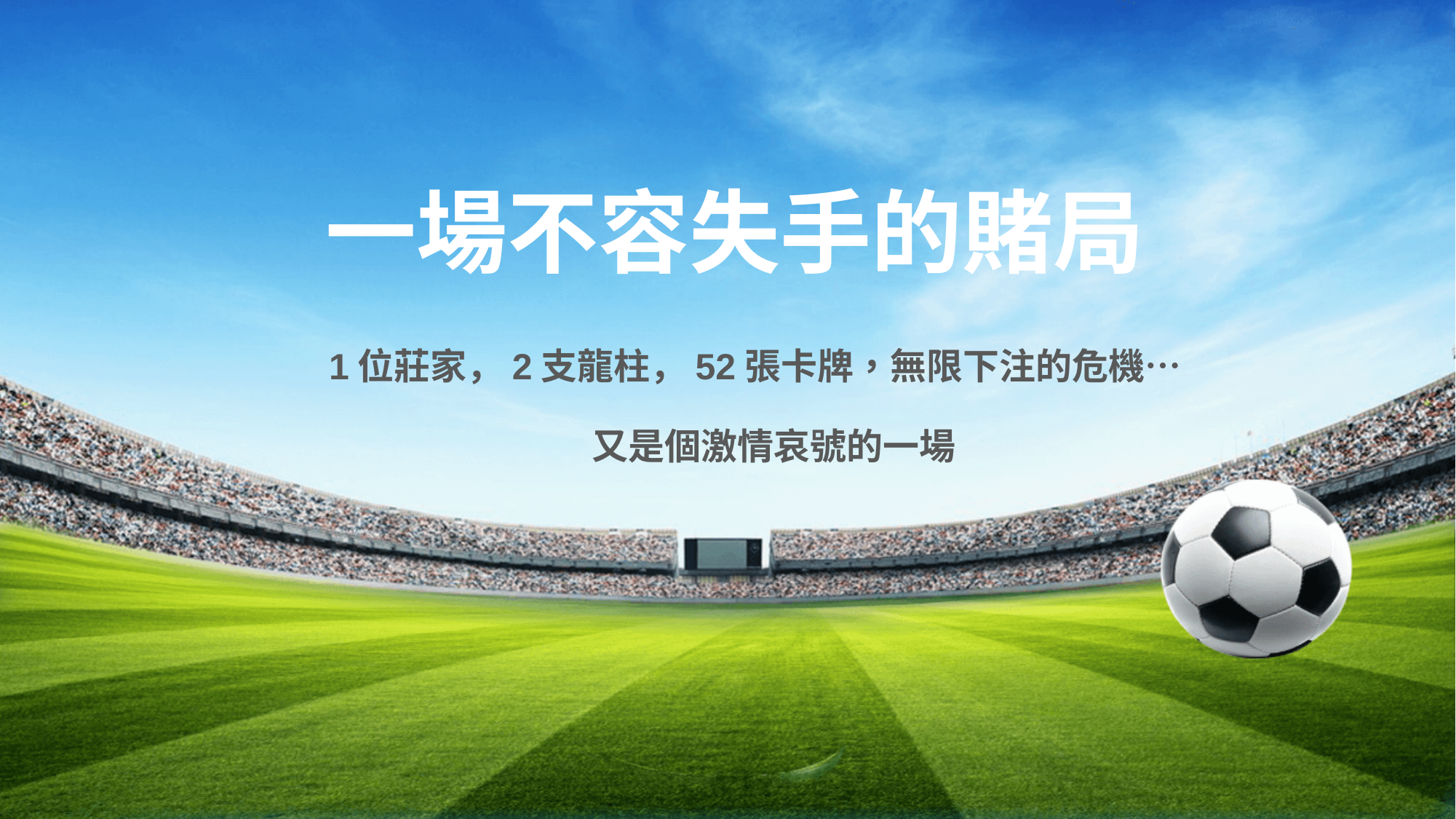

一場不容失手的賭局
1位莊家，2支龍柱，52張卡牌，無限下注的危機…
又是個激情哀號的一場